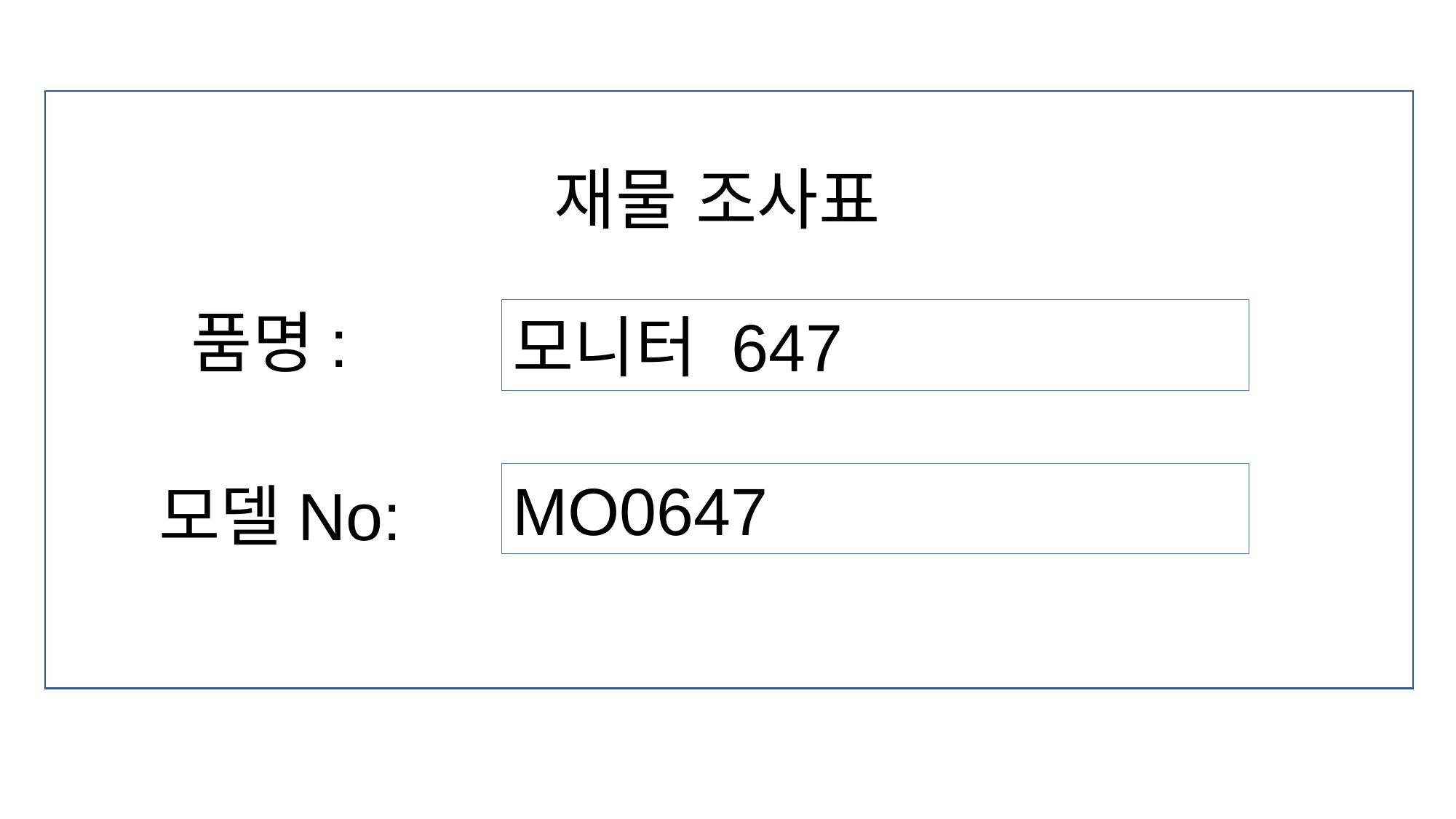

재물 조사표
품명:
모니터 647
MO0647
모델No: